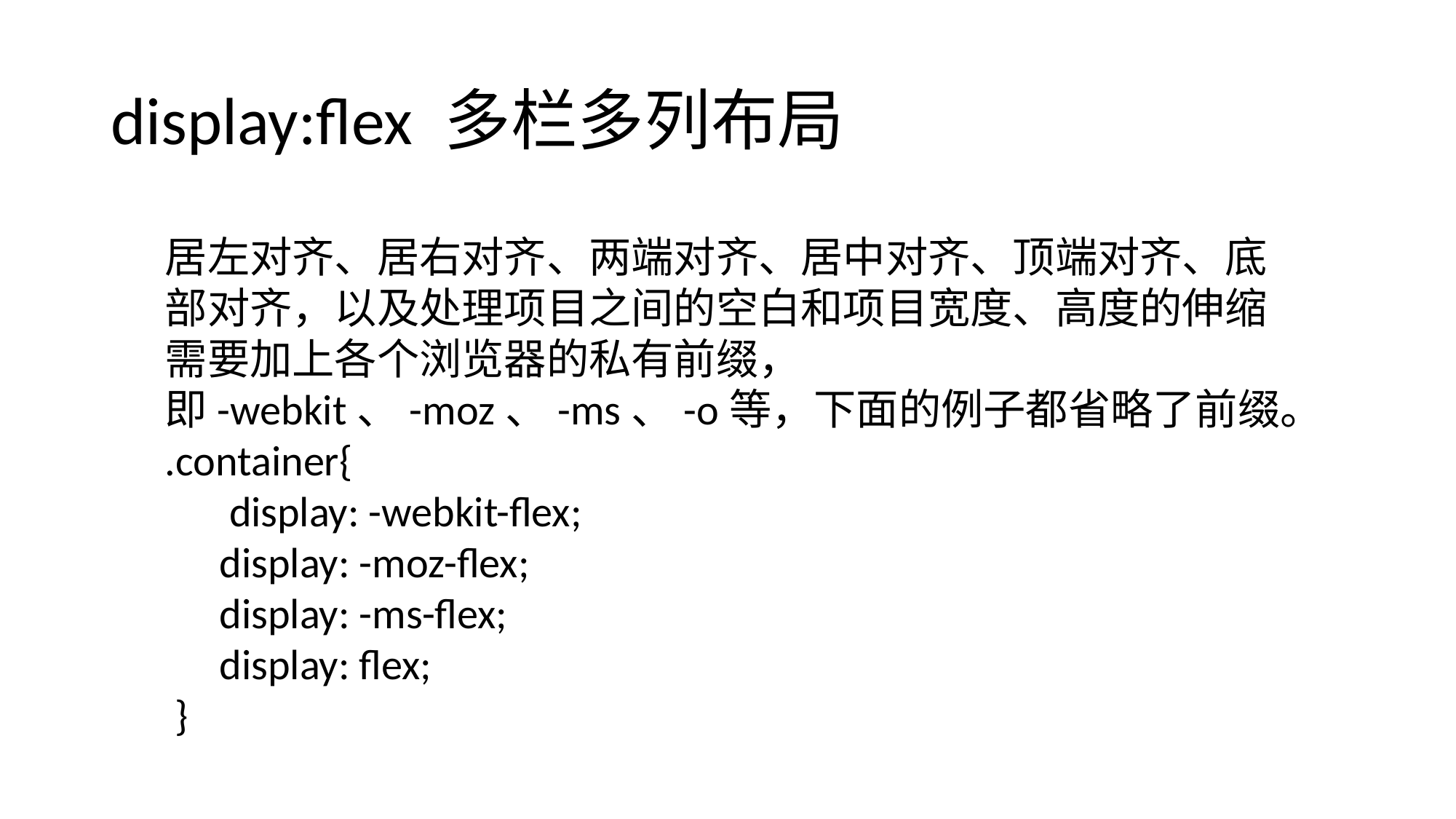

# display:flex 多栏多列布局
居左对齐、居右对齐、两端对齐、居中对齐、顶端对齐、底部对齐，以及处理项目之间的空白和项目宽度、高度的伸缩
需要加上各个浏览器的私有前缀，
即-webkit、-moz、-ms、-o等，下面的例子都省略了前缀。
.container{
 display: -webkit-flex;
display: -moz-flex;
display: -ms-flex;
display: flex;
 }